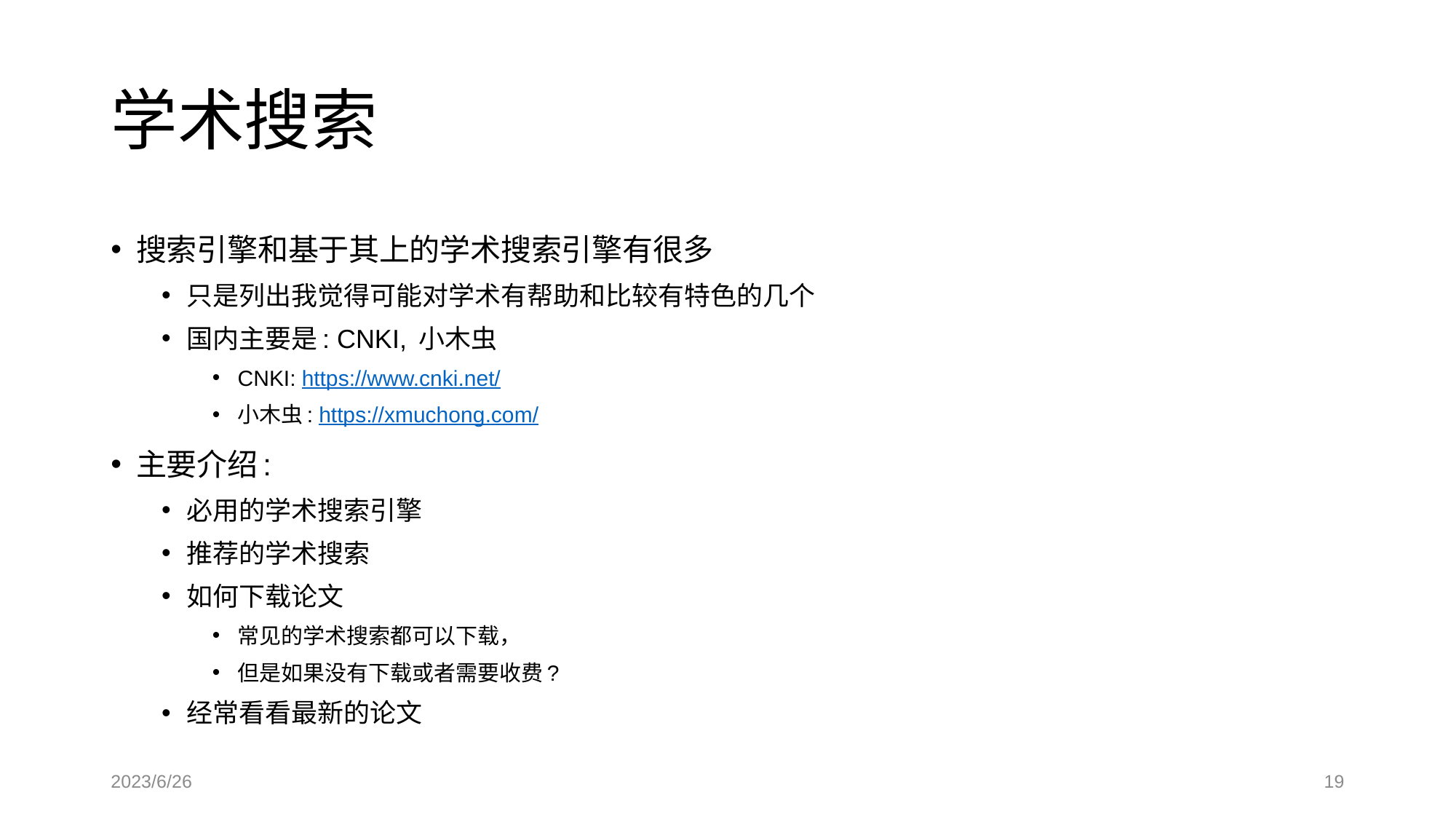

# 学术搜索
搜索引擎和基于其上的学术搜索引擎有很多
只是列出我觉得可能对学术有帮助和比较有特色的几个
国内主要是: CNKI, 小木虫
CNKI: https://www.cnki.net/
小木虫: https://xmuchong.com/
主要介绍:
必用的学术搜索引擎
推荐的学术搜索
如何下载论文
常见的学术搜索都可以下载，
但是如果没有下载或者需要收费?
经常看看最新的论文
2023/6/26
19